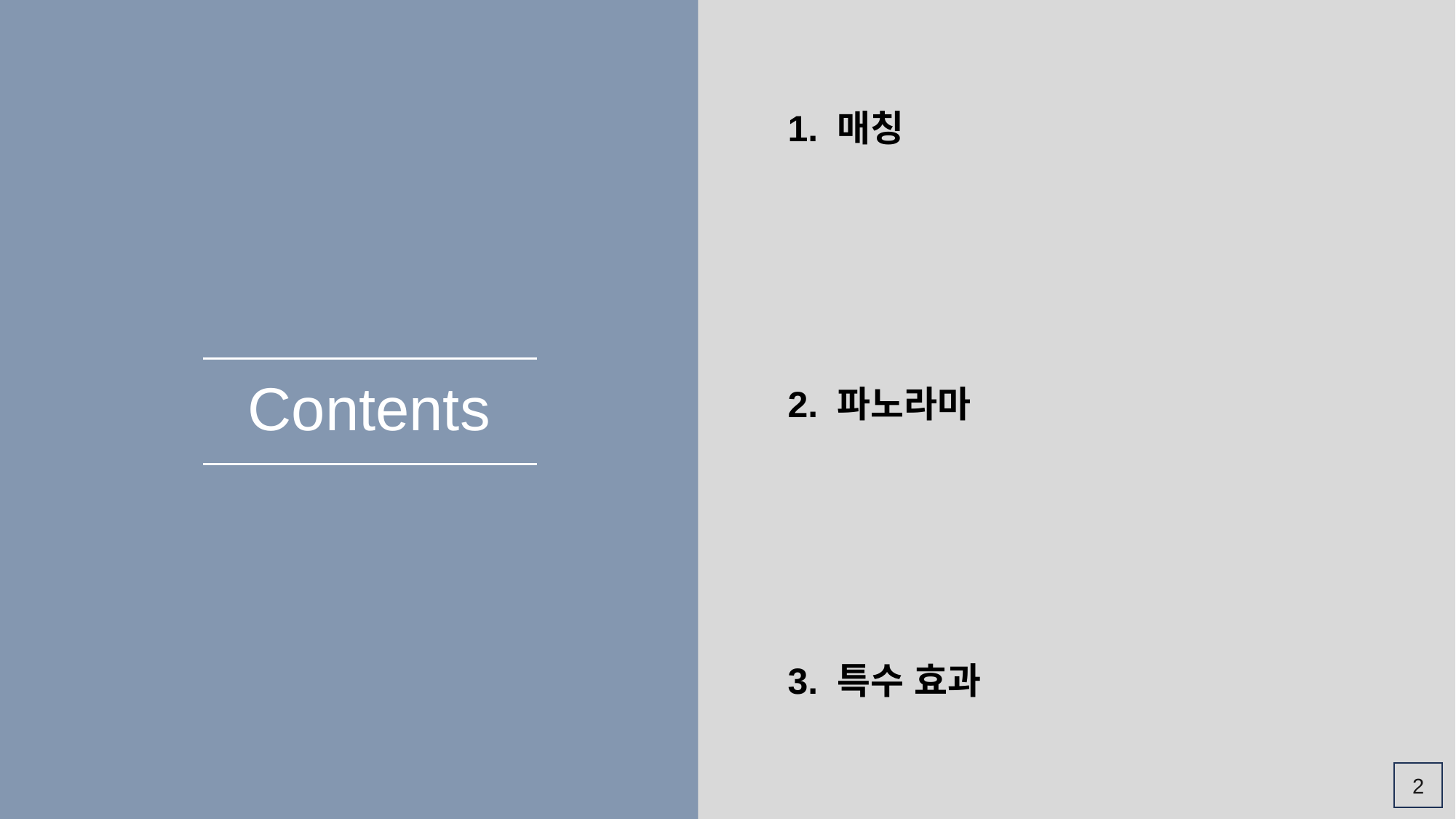

1. 매칭
Contents
2. 파노라마
3. 특수 효과
2